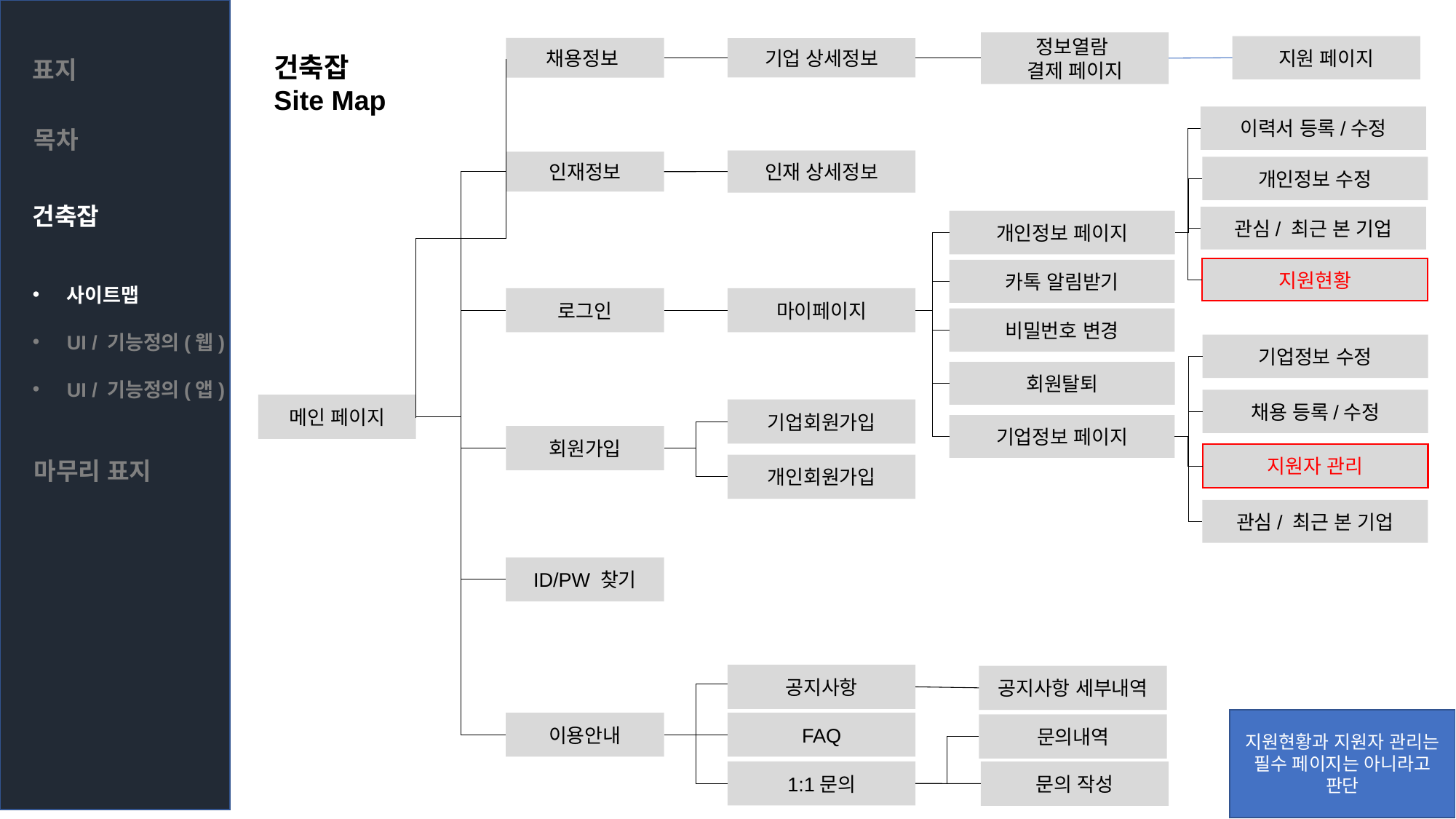

정보열람
결제 페이지
지원 페이지
채용정보
기업 상세정보
건축잡
Site Map

표지
이력서 등록/수정
목차
인재 상세정보
인재정보
개인정보 수정
건축잡

사이트맵
UI / 기능정의(웹)
UI / 기능정의(앱)
관심/ 최근 본 기업
개인정보 페이지
지원현황
카톡 알림받기
마이페이지
로그인
비밀번호 변경
기업정보 수정
회원탈퇴
채용 등록/수정
메인 페이지
기업회원가입
기업정보 페이지
회원가입
지원자 관리
마무리 표지
개인회원가입
관심/ 최근 본 기업
ID/PW 찾기
공지사항
공지사항 세부내역
지원현황과 지원자 관리는 필수 페이지는 아니라고 판단
이용안내
FAQ
문의내역
1:1문의
문의 작성